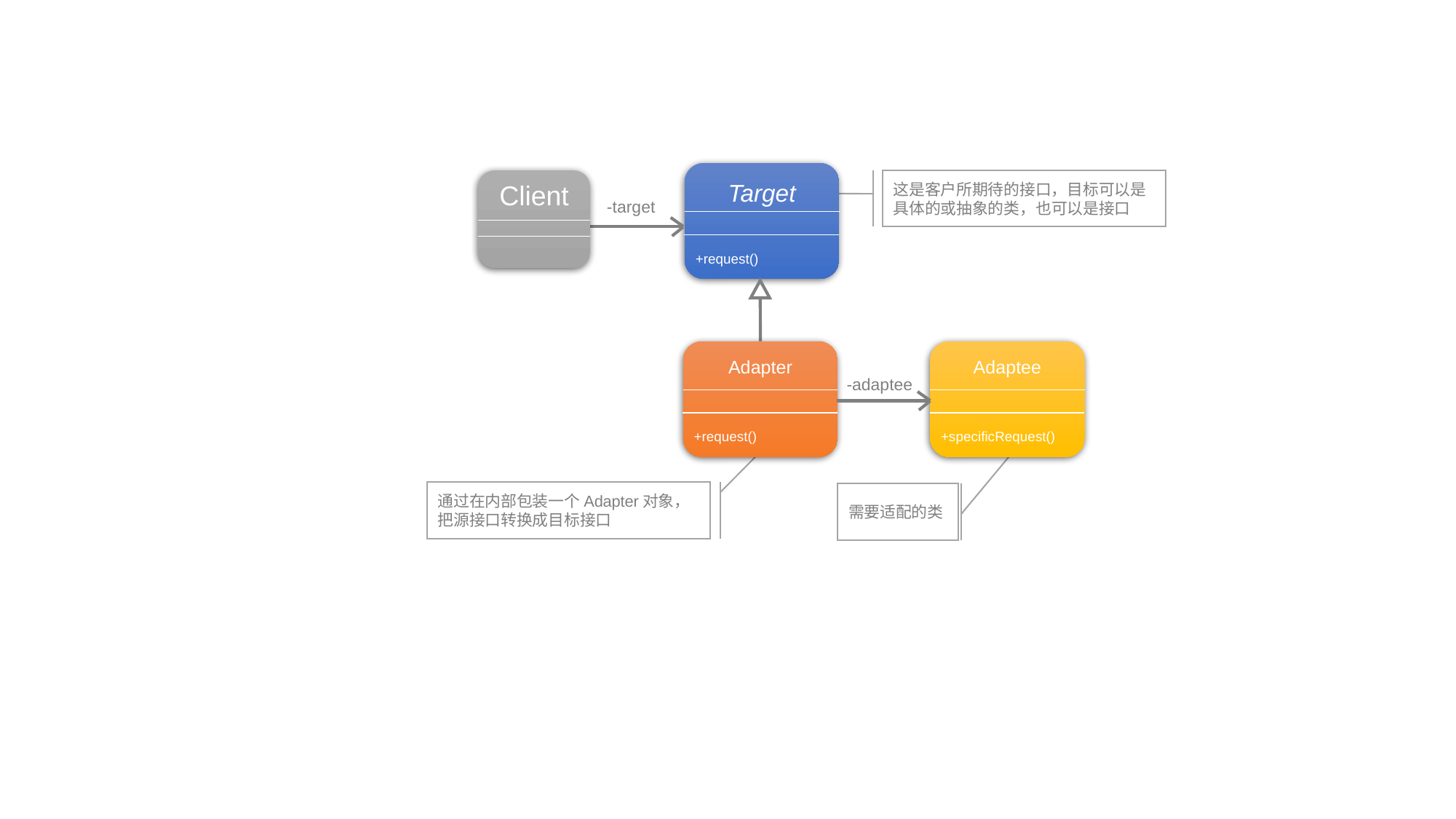

Target
+request()
这是客户所期待的接口，目标可以是具体的或抽象的类，也可以是接口

Client
-target

Adapter
+request()

Adaptee
+specificRequest()
-adaptee
通过在内部包装一个Adapter对象，把源接口转换成目标接口
需要适配的类